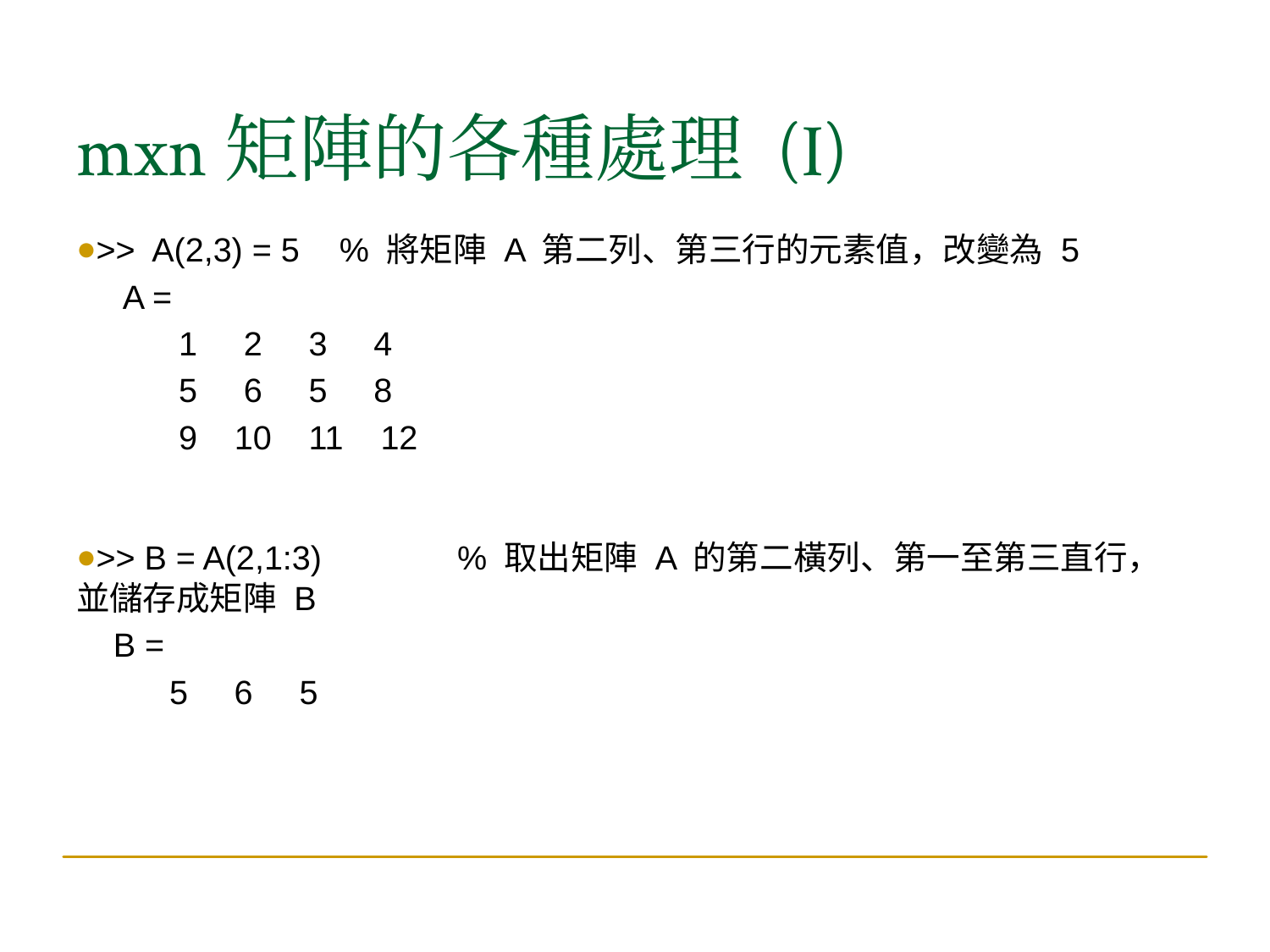

mxn矩陣的各種處理 (I)
>>  A(2,3) = 5 	 % 將矩陣 A 第二列、第三行的元素值，改變為 5
     A =
           1     2     3     4
           5     6     5     8
           9    10    11    12

>> B = A(2,1:3)  	% 取出矩陣 A 的第二橫列、第一至第三直行，並儲存成矩陣 B
    B =
          5     6     5